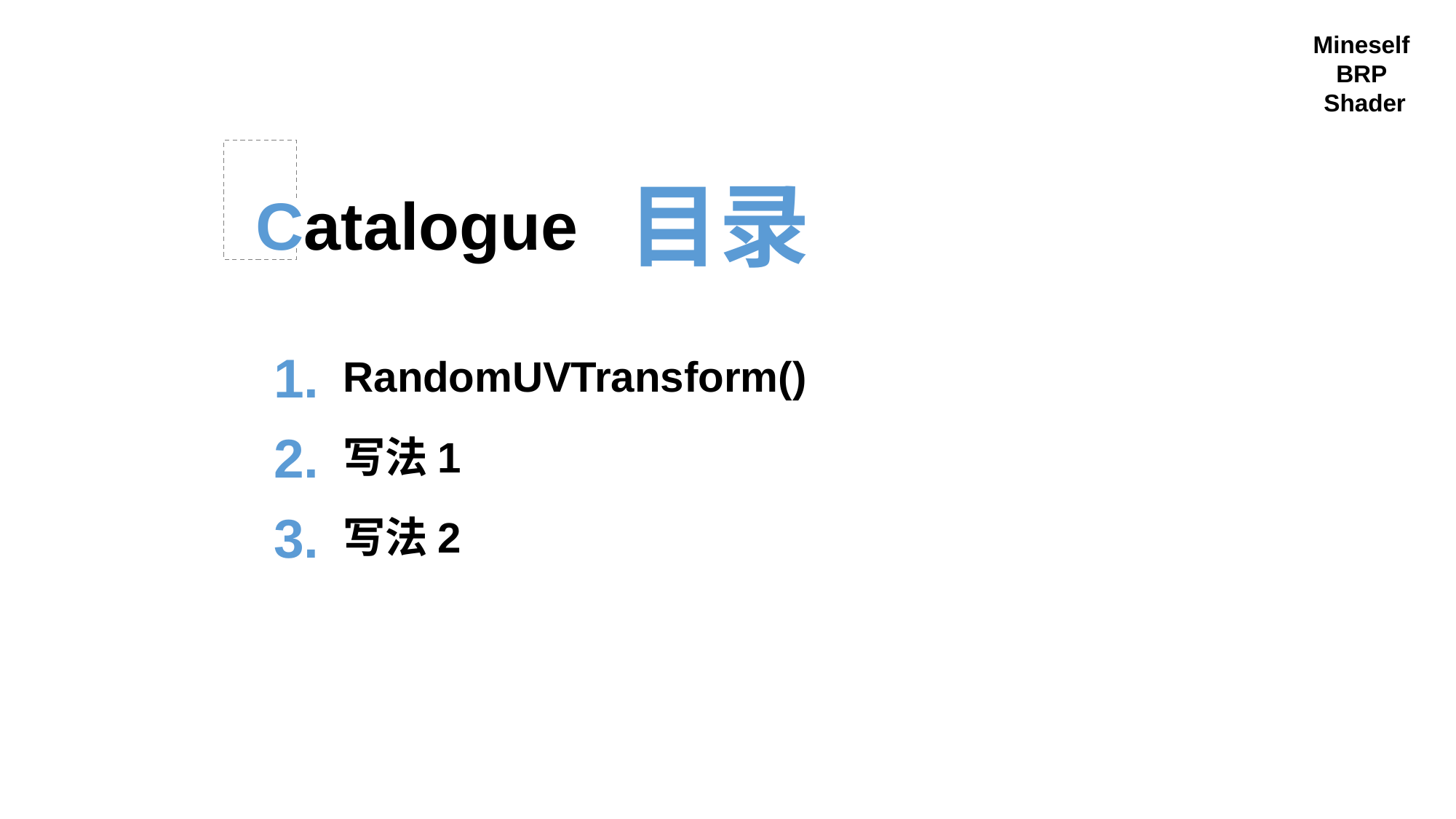

Mineself
BRP
Shader

目录
Catalogue

1.
RandomUVTransform()
2.
写法1
3.
写法2